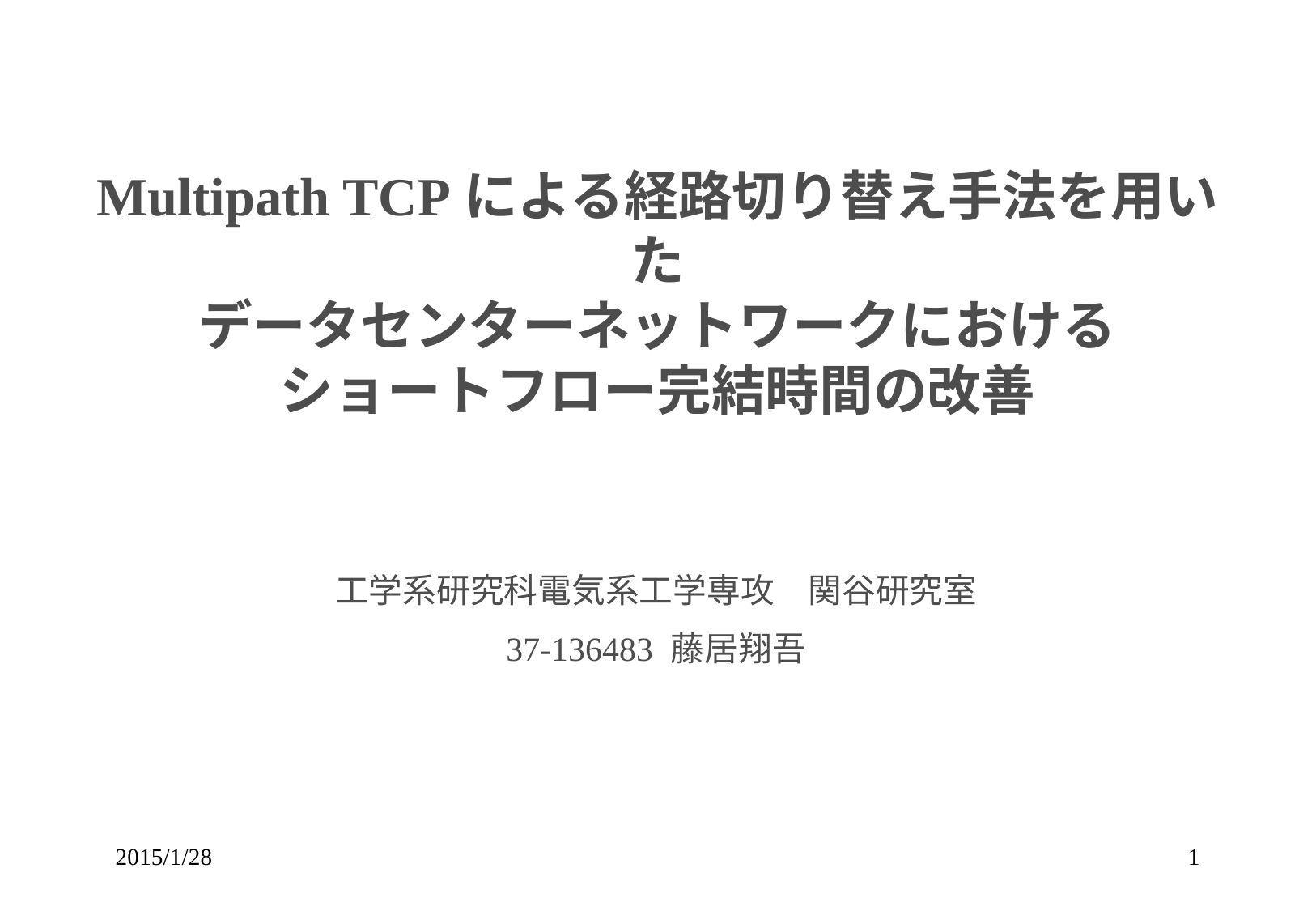

# Multipath TCPによる経路切り替え手法を用いた データセンターネットワークにおける ショートフロー完結時間の改善
工学系研究科電気系工学専攻　関谷研究室
37-136483 藤居翔吾
2015/1/28
1